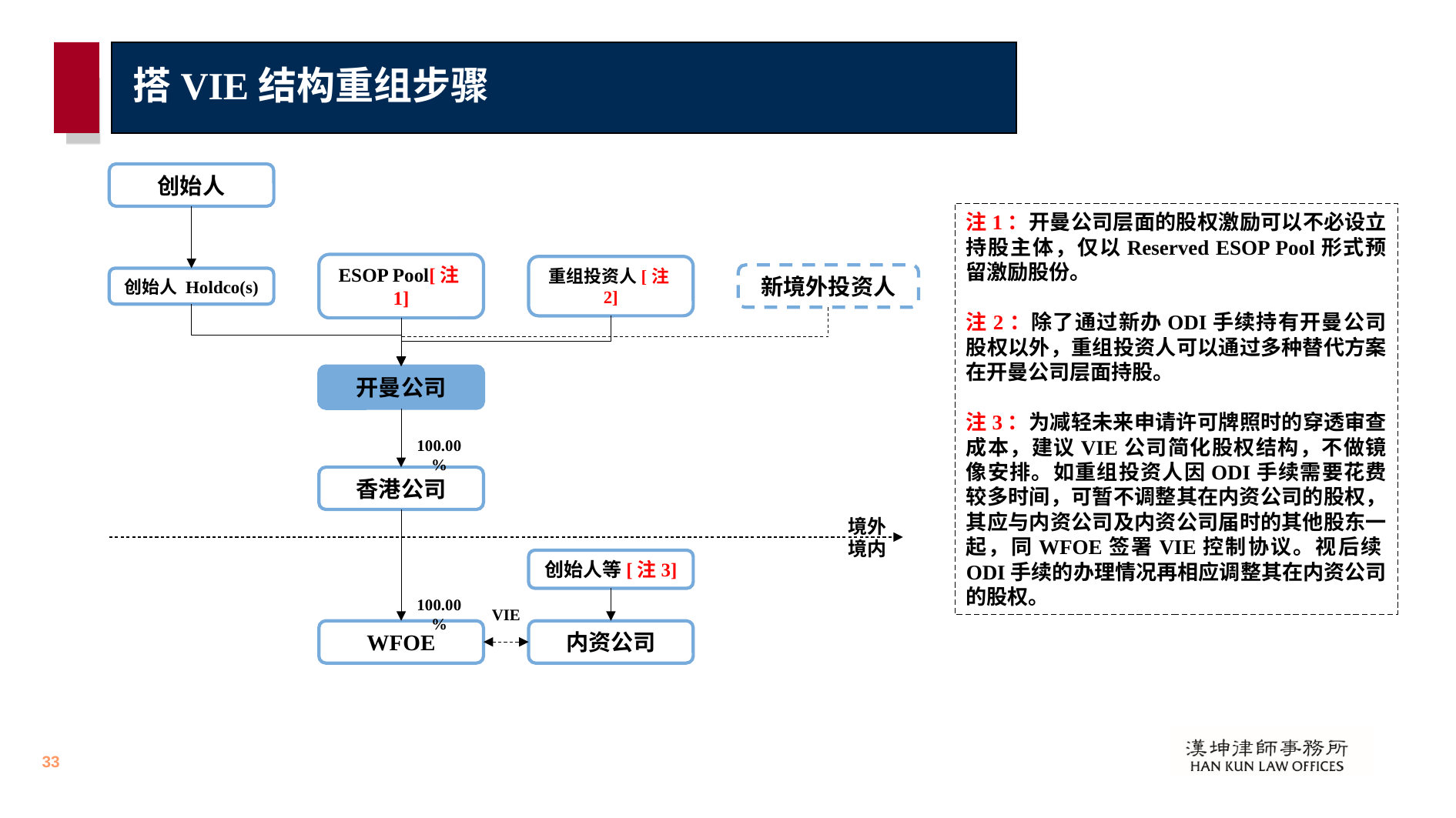

# 搭VIE结构重组步骤
创始人
新境外投资人
ESOP Pool[注1]
重组投资人[注2]
创始人 Holdco(s)
开曼公司
100.00%
香港公司
境外
境内
创始人等[注3]
100.00%
VIE
内资公司
WFOE
注1：开曼公司层面的股权激励可以不必设立持股主体，仅以Reserved ESOP Pool形式预留激励股份。

注2：除了通过新办ODI手续持有开曼公司股权以外，重组投资人可以通过多种替代方案在开曼公司层面持股。

注3：为减轻未来申请许可牌照时的穿透审查成本，建议VIE公司简化股权结构，不做镜像安排。如重组投资人因ODI手续需要花费较多时间，可暂不调整其在内资公司的股权，其应与内资公司及内资公司届时的其他股东一起，同WFOE签署VIE控制协议。视后续ODI手续的办理情况再相应调整其在内资公司的股权。